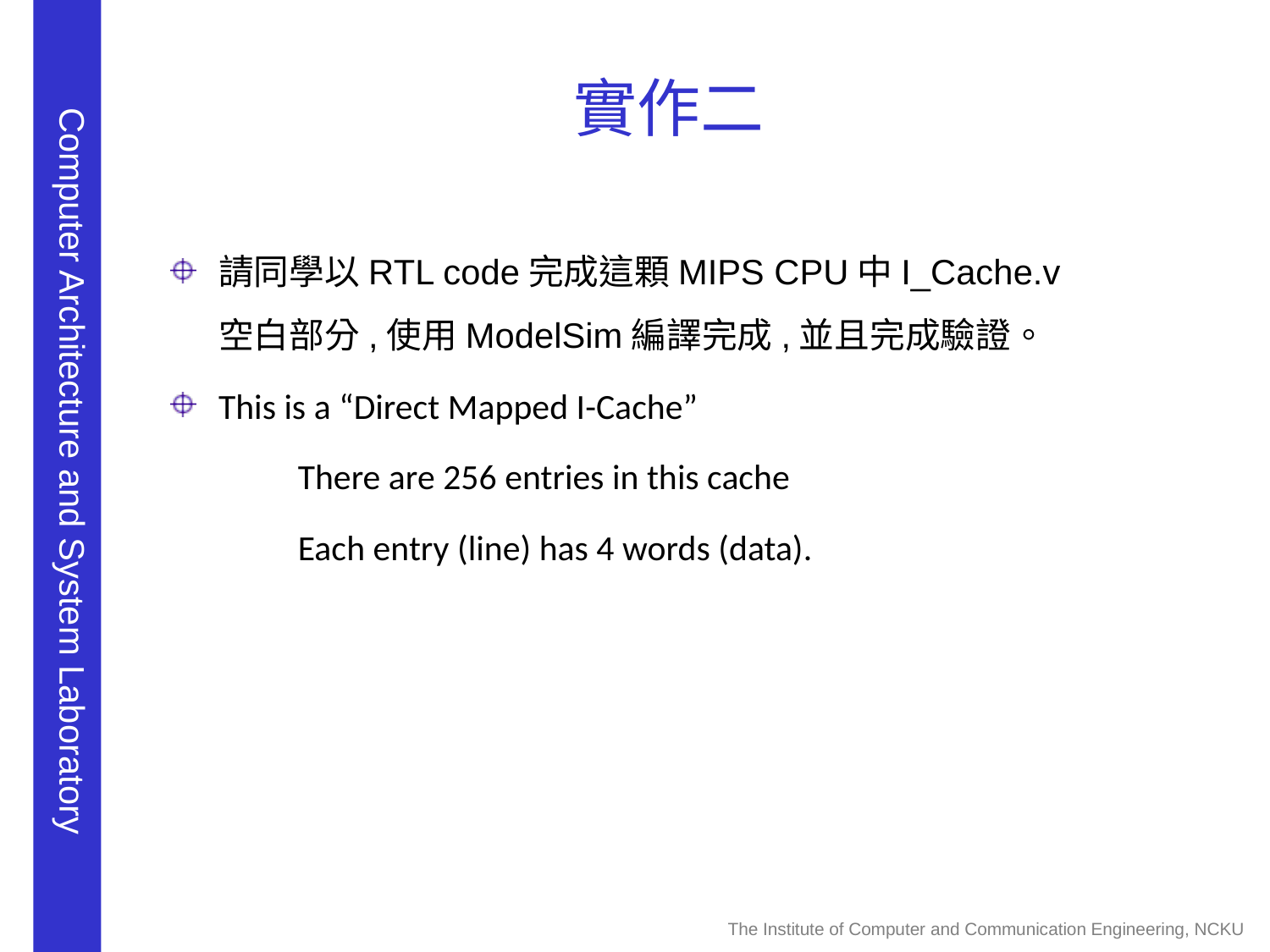

# 實作二
請同學以RTL code完成這顆MIPS CPU中I_Cache.v空白部分,使用ModelSim編譯完成,並且完成驗證。
This is a “Direct Mapped I-Cache”
	There are 256 entries in this cache
	Each entry (line) has 4 words (data).